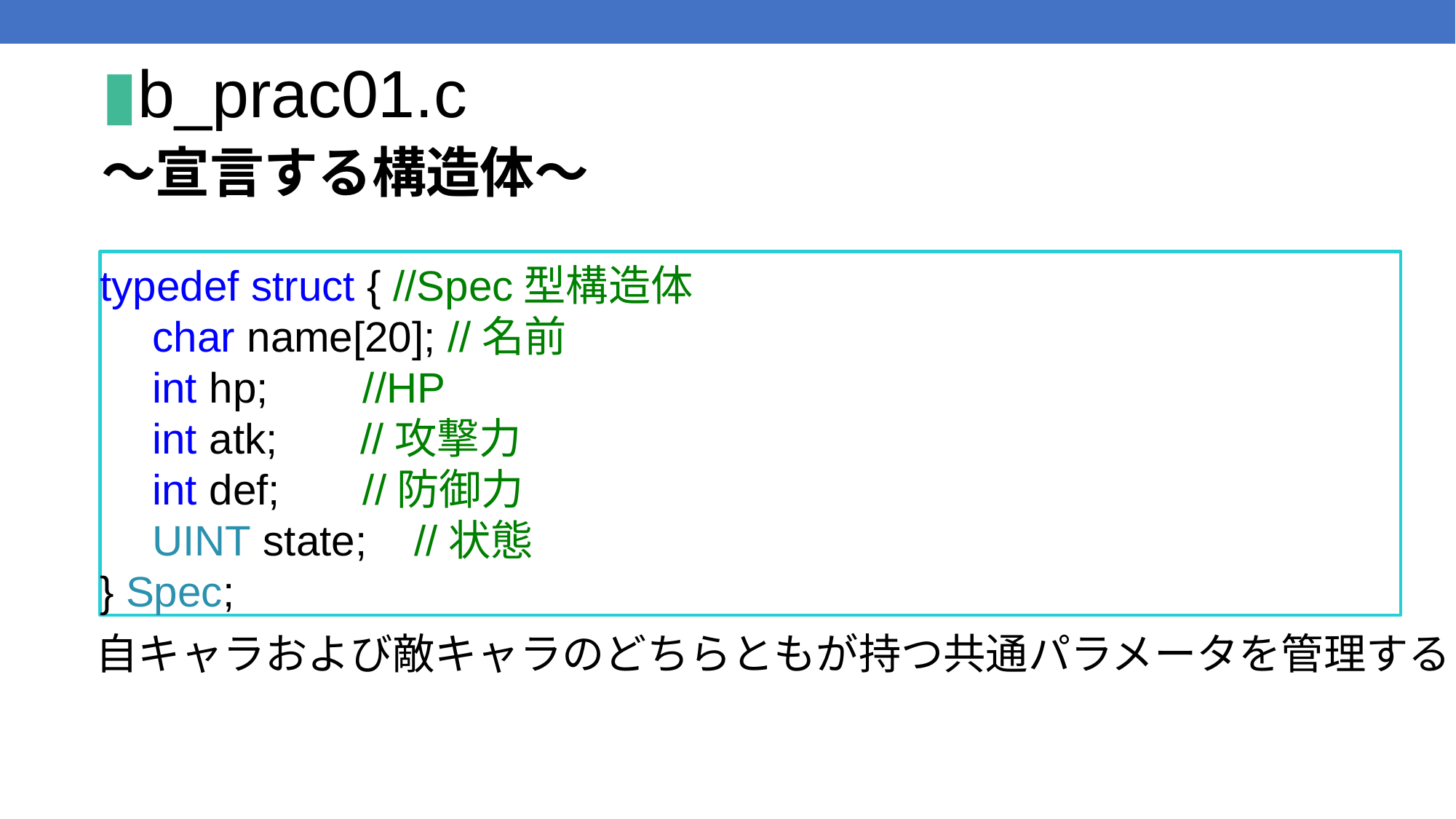

# ▮b_prac01.c
～宣言する構造体～
typedef struct { //Spec型構造体
　char name[20]; //名前
　int hp;        //HP
　int atk;       //攻撃力
　int def;       //防御力
　UINT state;    //状態
} Spec;
自キャラおよび敵キャラのどちらともが持つ共通パラメータを管理する